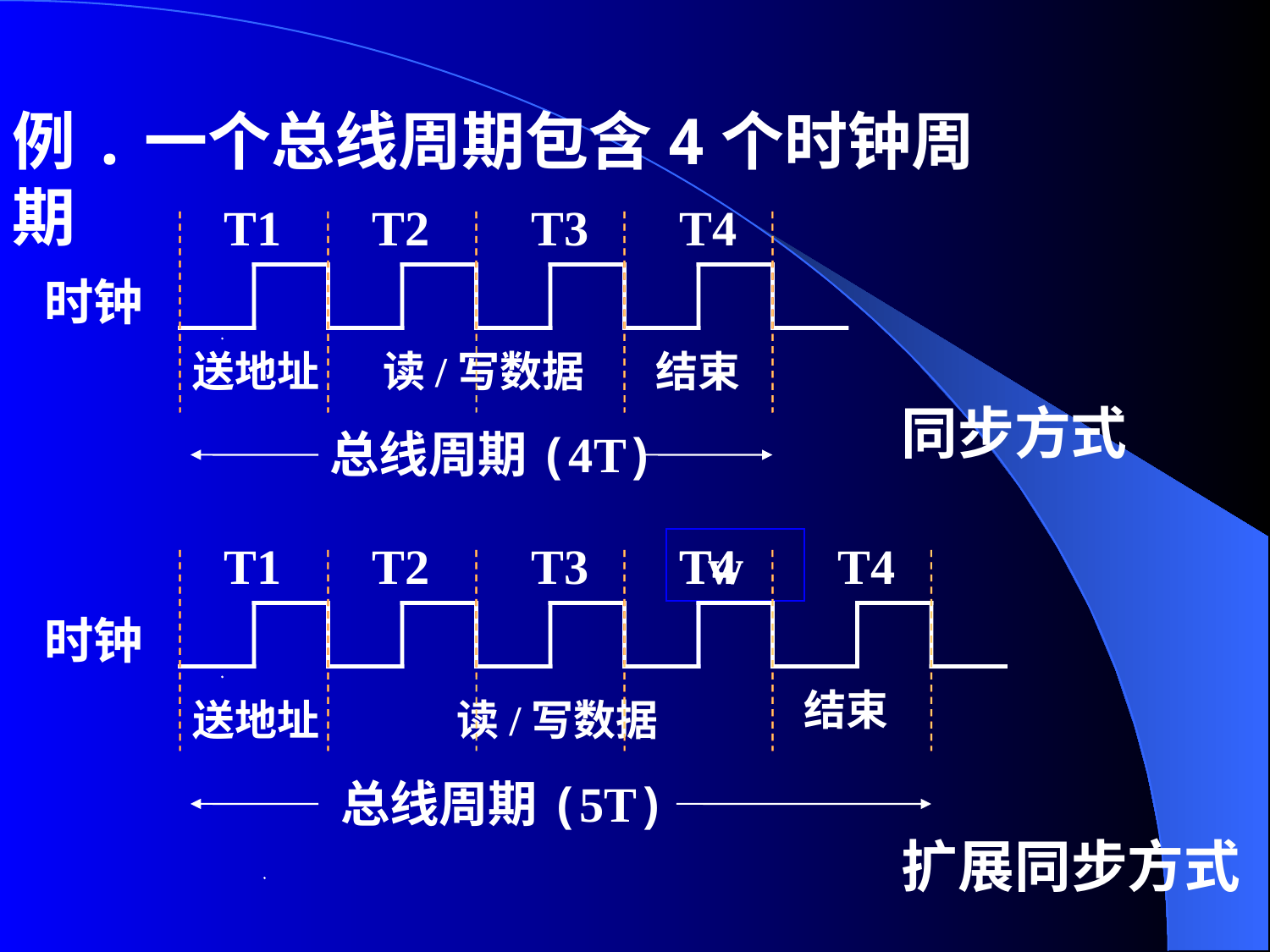

例.一个总线周期包含4个时钟周期
T1
T2
T3
T4

时钟

送地址
读/写数据
  结束
同步方式
总线周期(4T)

T1
T2
T3
T4

时钟

T4

Tw

T4

  结束
送地址
读/写数据
总线周期(5T)

扩展同步方式